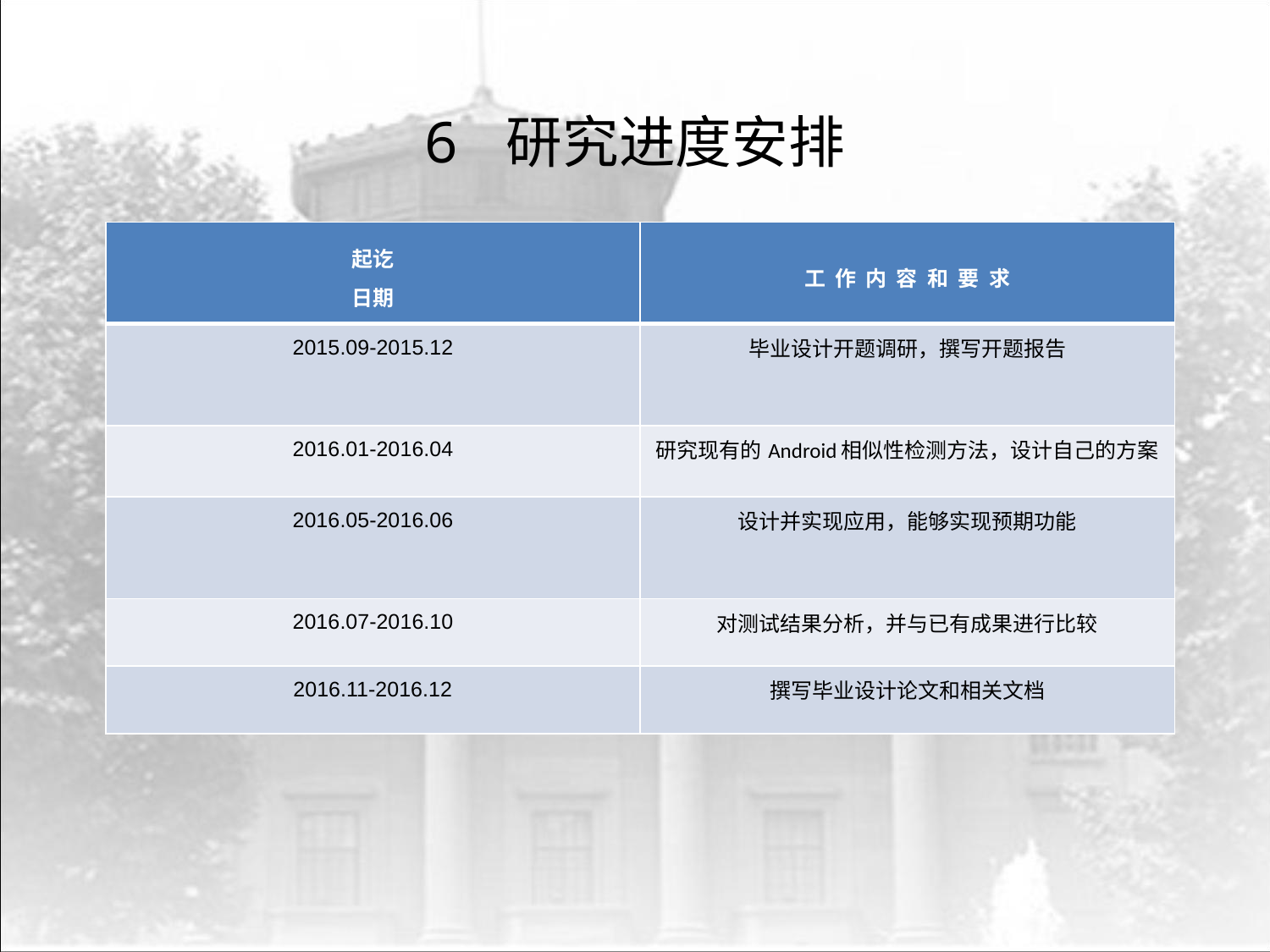

# 6 研究进度安排
| 起讫 日期 | 工 作 内 容 和 要 求 |
| --- | --- |
| 2015.09-2015.12 | 毕业设计开题调研，撰写开题报告 |
| 2016.01-2016.04 | 研究现有的Android相似性检测方法，设计自己的方案 |
| 2016.05-2016.06 | 设计并实现应用，能够实现预期功能 |
| 2016.07-2016.10 | 对测试结果分析，并与已有成果进行比较 |
| 2016.11-2016.12 | 撰写毕业设计论文和相关文档 |